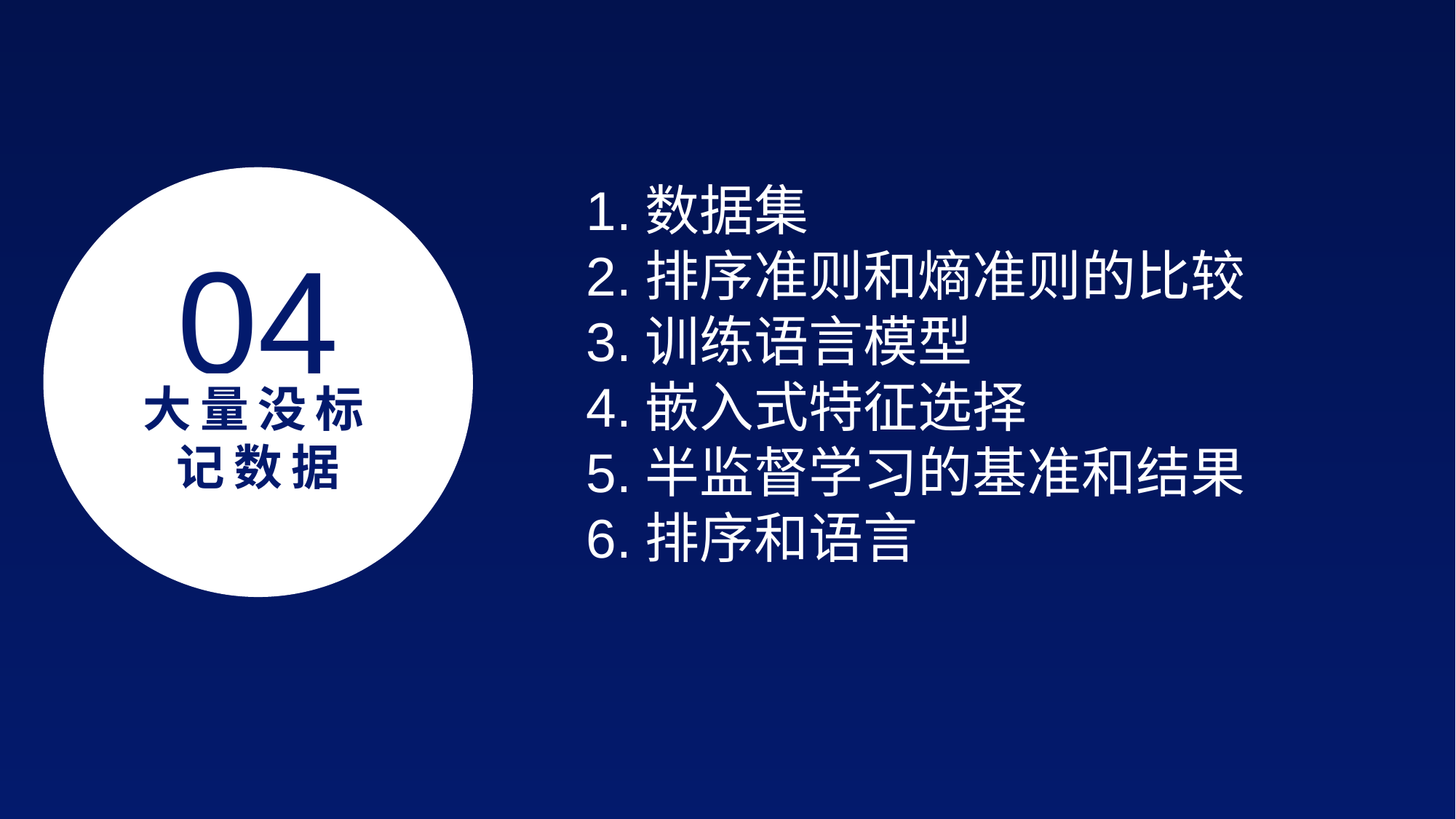

04
大量没标记数据
1.数据集
2.排序准则和熵准则的比较
3.训练语言模型
4.嵌入式特征选择
5.半监督学习的基准和结果
6.排序和语言